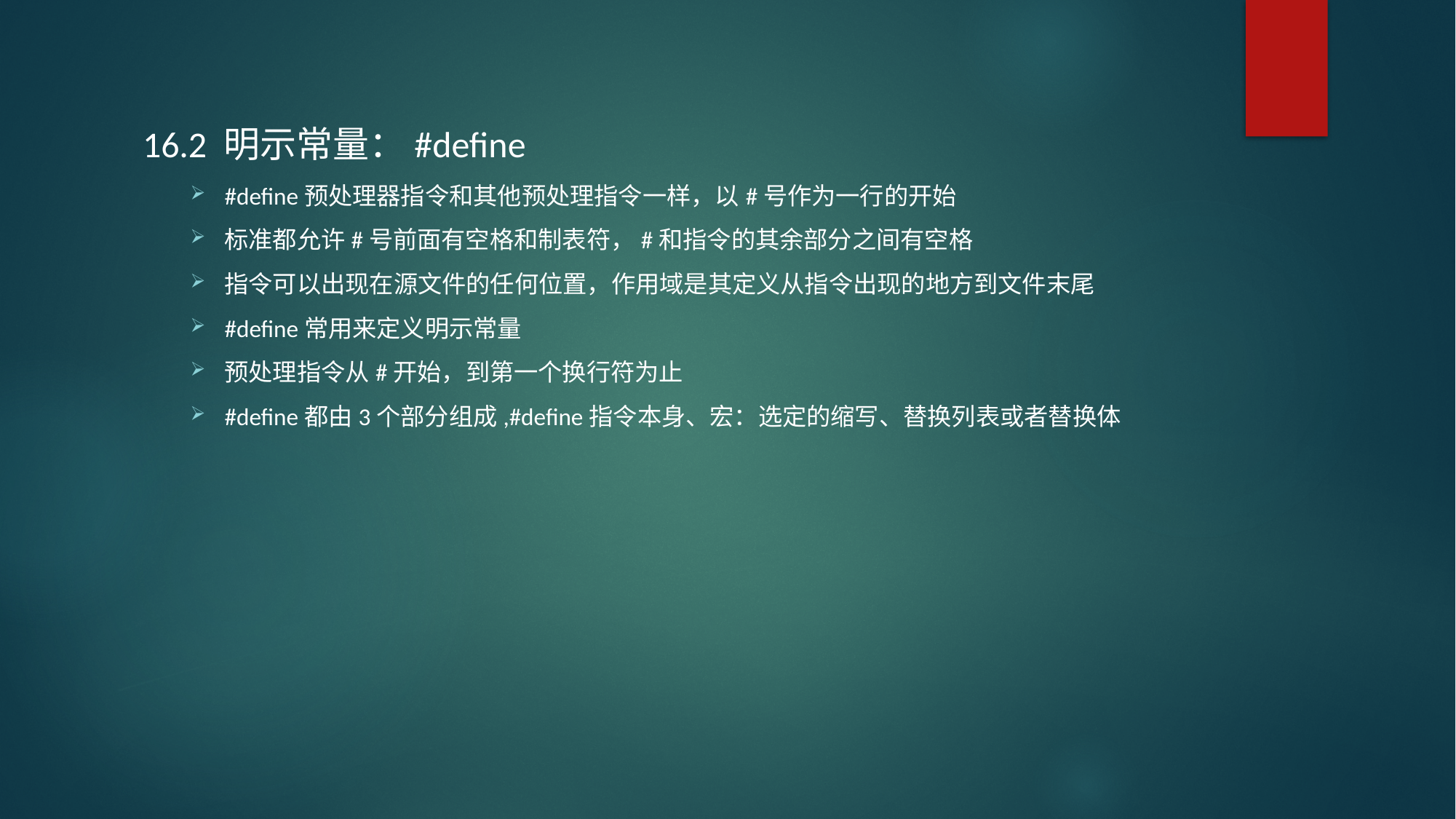

16.2 明示常量：#define
#define预处理器指令和其他预处理指令一样，以#号作为一行的开始
标准都允许#号前面有空格和制表符，#和指令的其余部分之间有空格
指令可以出现在源文件的任何位置，作用域是其定义从指令出现的地方到文件末尾
#define常用来定义明示常量
预处理指令从#开始，到第一个换行符为止
#define都由3个部分组成,#define指令本身、宏：选定的缩写、替换列表或者替换体